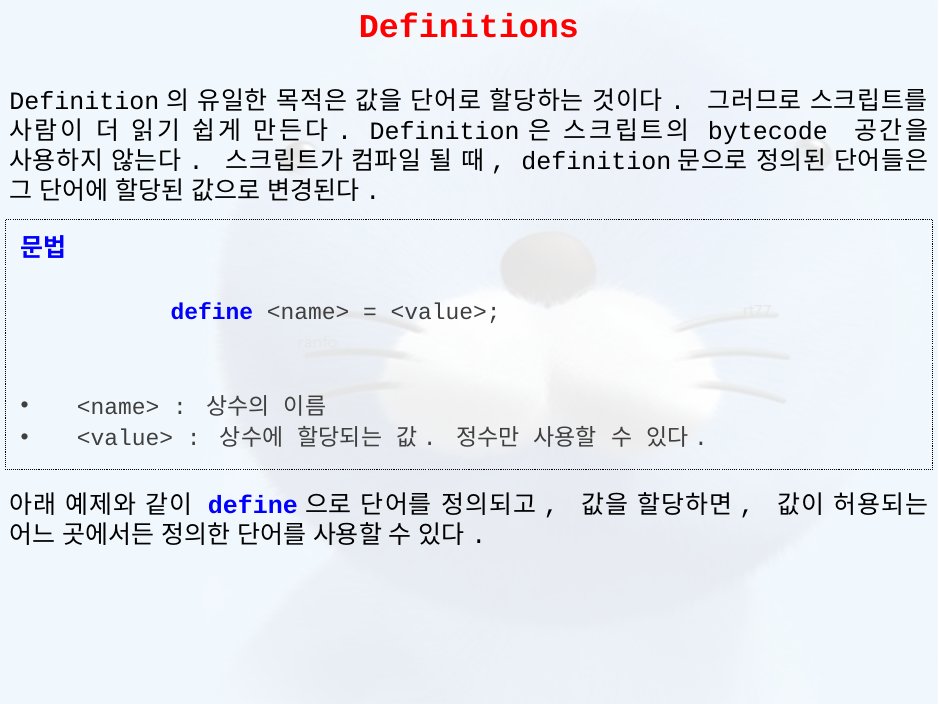

Definitions

Definition의 유일한 목적은 값을 단어로 할당하는 것이다. 그러므로 스크립트를 사람이 더 읽기 쉽게 만든다. Definition은 스크립트의 bytecode 공간을 사용하지 않는다. 스크립트가 컴파일 될 때, definition문으로 정의된 단어들은 그 단어에 할당된 값으로 변경된다.

아래 예제와 같이 define으로 단어를 정의되고, 값을 할당하면, 값이 허용되는 어느 곳에서든 정의한 단어를 사용할 수 있다.

문법

	define <name> = <value>;

<name> : 상수의 이름
<value> : 상수에 할당되는 값. 정수만 사용할 수 있다.